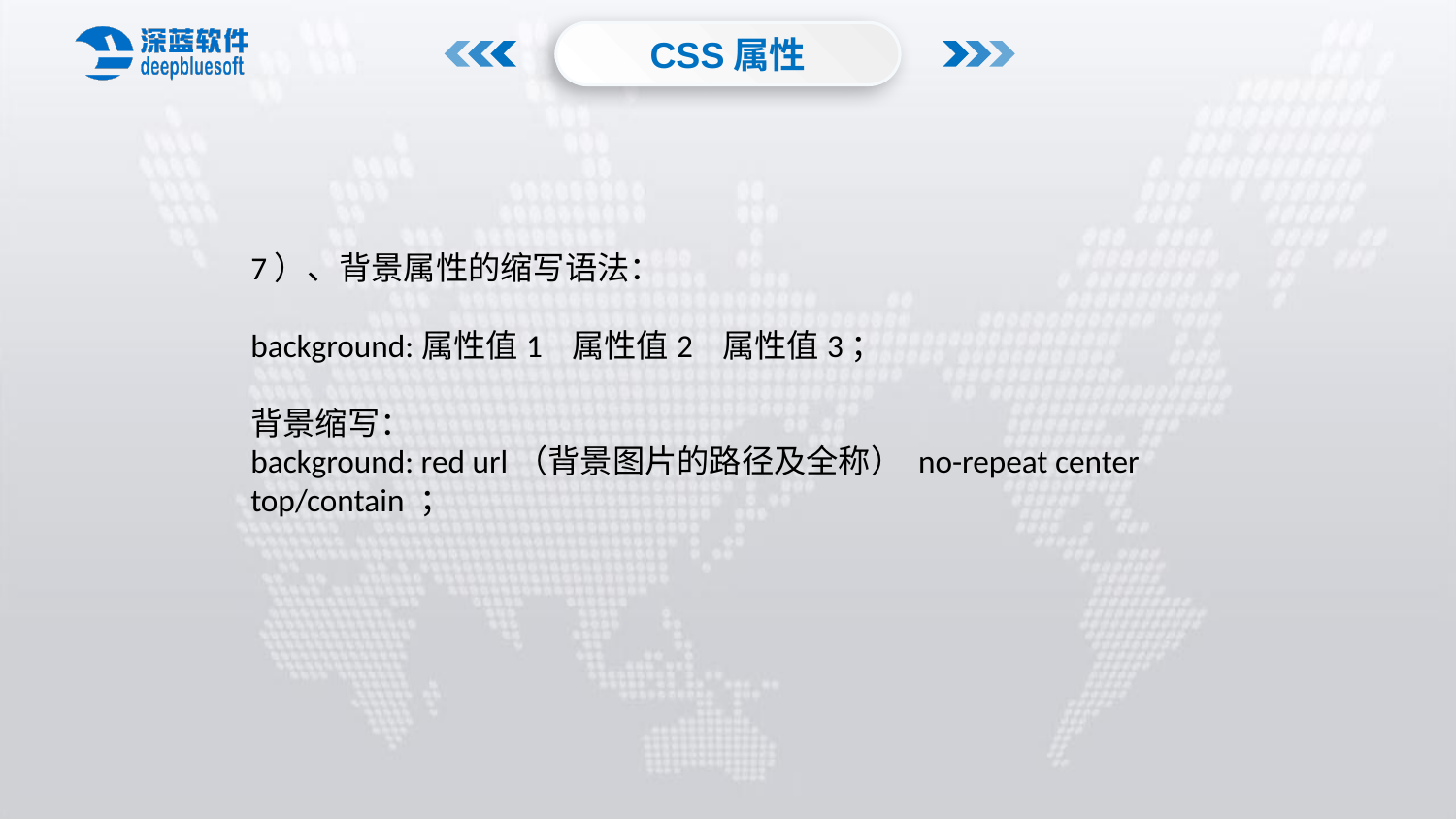

CSS属性

7）、背景属性的缩写语法：

background:属性值1   属性值2   属性值3；

背景缩写：
background: red url（背景图片的路径及全称） no-repeat center top/contain ；